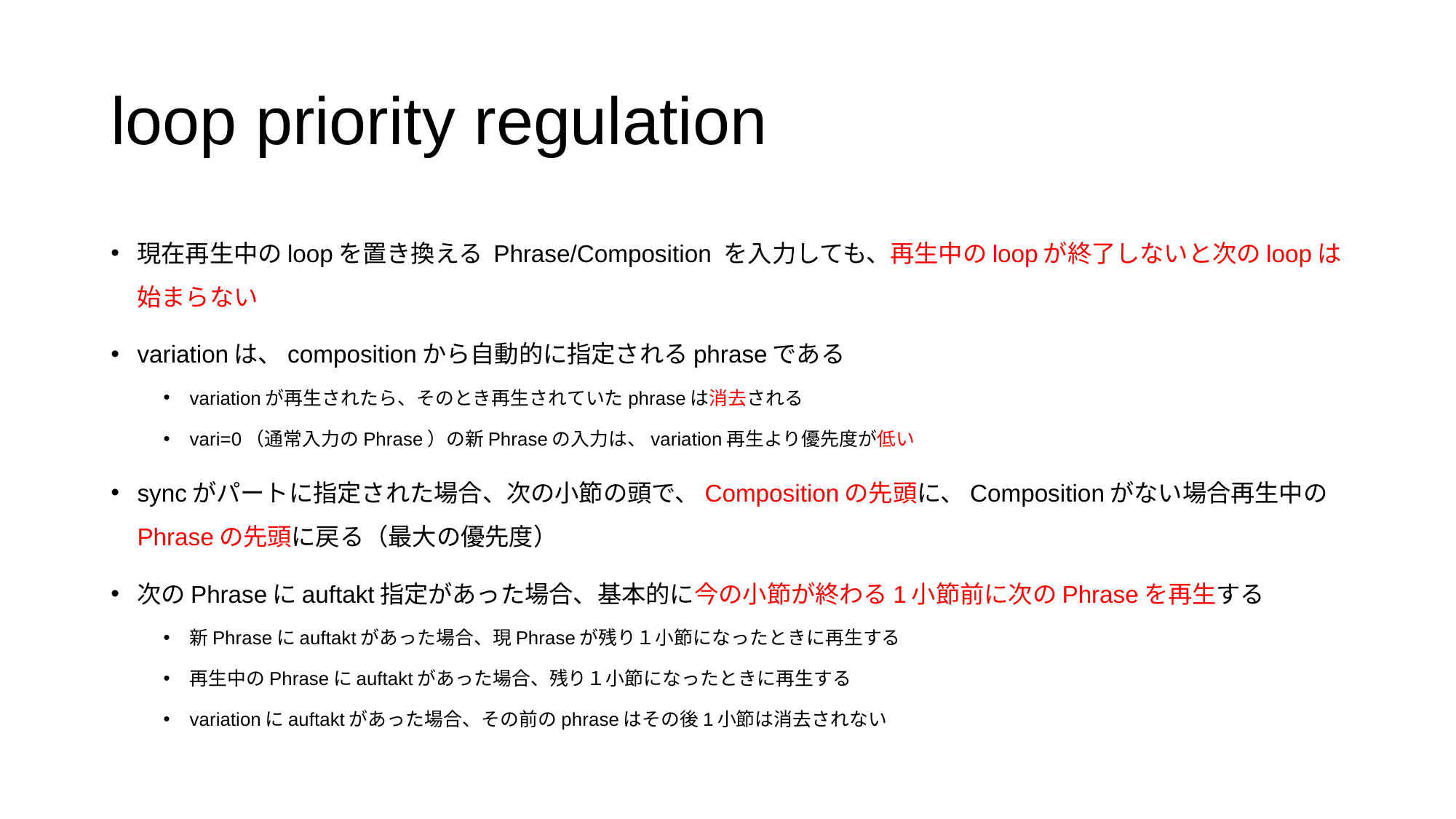

# loop priority regulation
現在再生中のloopを置き換える Phrase/Composition を入力しても、再生中のloopが終了しないと次のloopは始まらない
variationは、compositionから自動的に指定されるphraseである
variationが再生されたら、そのとき再生されていたphraseは消去される
vari=0（通常入力のPhrase）の新Phraseの入力は、variation再生より優先度が低い
syncがパートに指定された場合、次の小節の頭で、Compositionの先頭に、Compositionがない場合再生中のPhraseの先頭に戻る（最大の優先度）
次のPhraseにauftakt指定があった場合、基本的に今の小節が終わる1小節前に次のPhraseを再生する
新Phraseにauftaktがあった場合、現Phraseが残り１小節になったときに再生する
再生中のPhraseにauftaktがあった場合、残り１小節になったときに再生する
variationにauftaktがあった場合、その前のphraseはその後1小節は消去されない